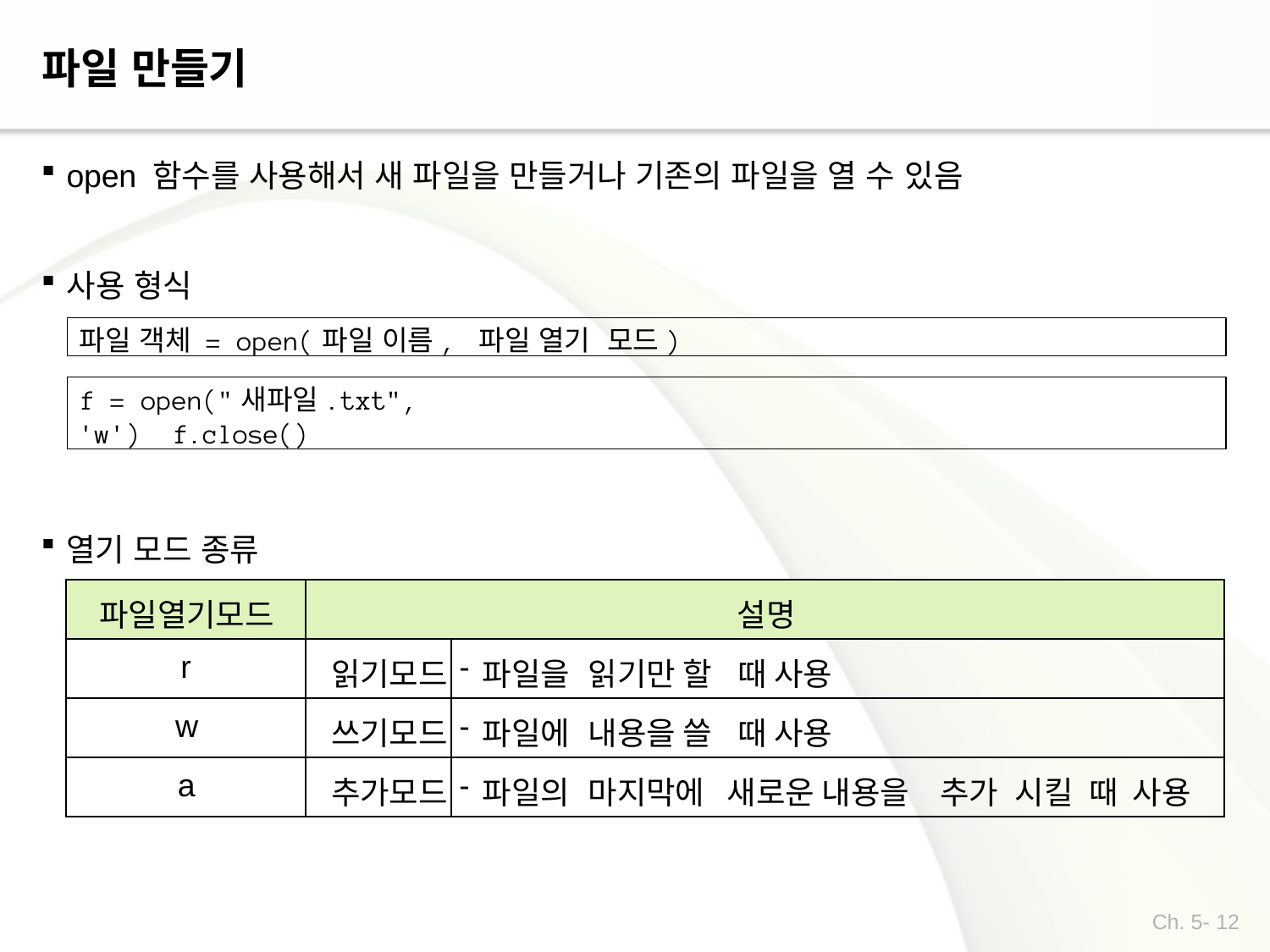

# 파일 만들기
open 함수를 사용해서 새 파일을 만들거나 기존의 파일을 열 수 있음

사용 형식
파일 객체 = open(파일 이름, 파일 열기 모드)
f = open("새파일.txt", 'w')  f.close()
열기 모드 종류
| 파일열기모드 | 설명 |  |  |  |  |  |  |  |  |
| --- | --- | --- | --- | --- | --- | --- | --- | --- | --- |
| r | 읽기모드 | - | 파일을 | 읽기만 할 | 때 사용 |  |  |  |  |
| w | 쓰기모드 | - | 파일에 | 내용을 쓸 | 때 사용 |  |  |  |  |
| a | 추가모드 | - | 파일의 | 마지막에 | 새로운 내용을 | 추가 | 시킬 | 때 | 사용 |
Ch. 5- 12